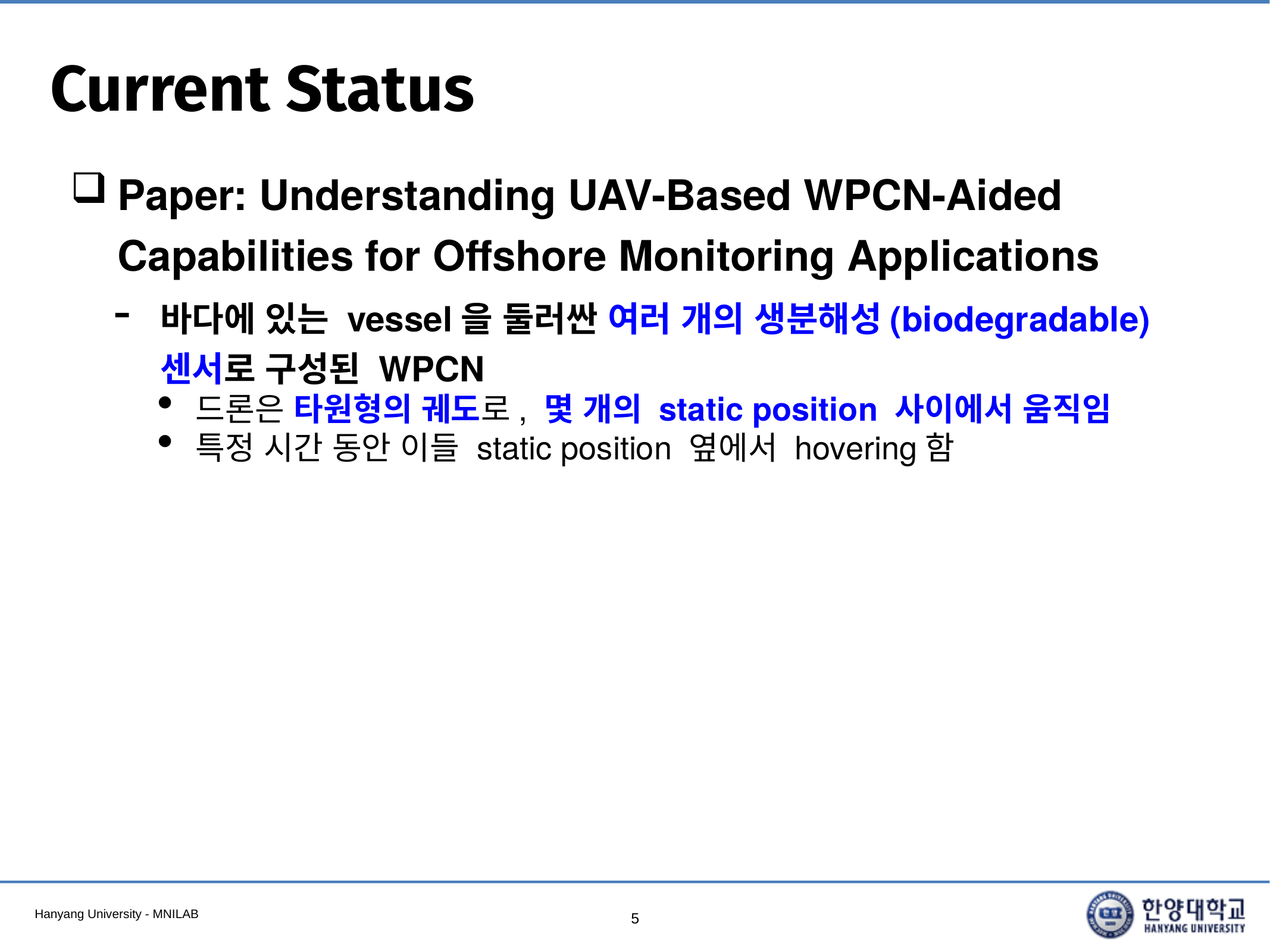

# Current Status
Paper: Understanding UAV-Based WPCN-Aided Capabilities for Offshore Monitoring Applications
바다에 있는 vessel을 둘러싼 여러 개의 생분해성(biodegradable) 센서로 구성된 WPCN
드론은 타원형의 궤도로, 몇 개의 static position 사이에서 움직임
특정 시간 동안 이들 static position 옆에서 hovering함
5